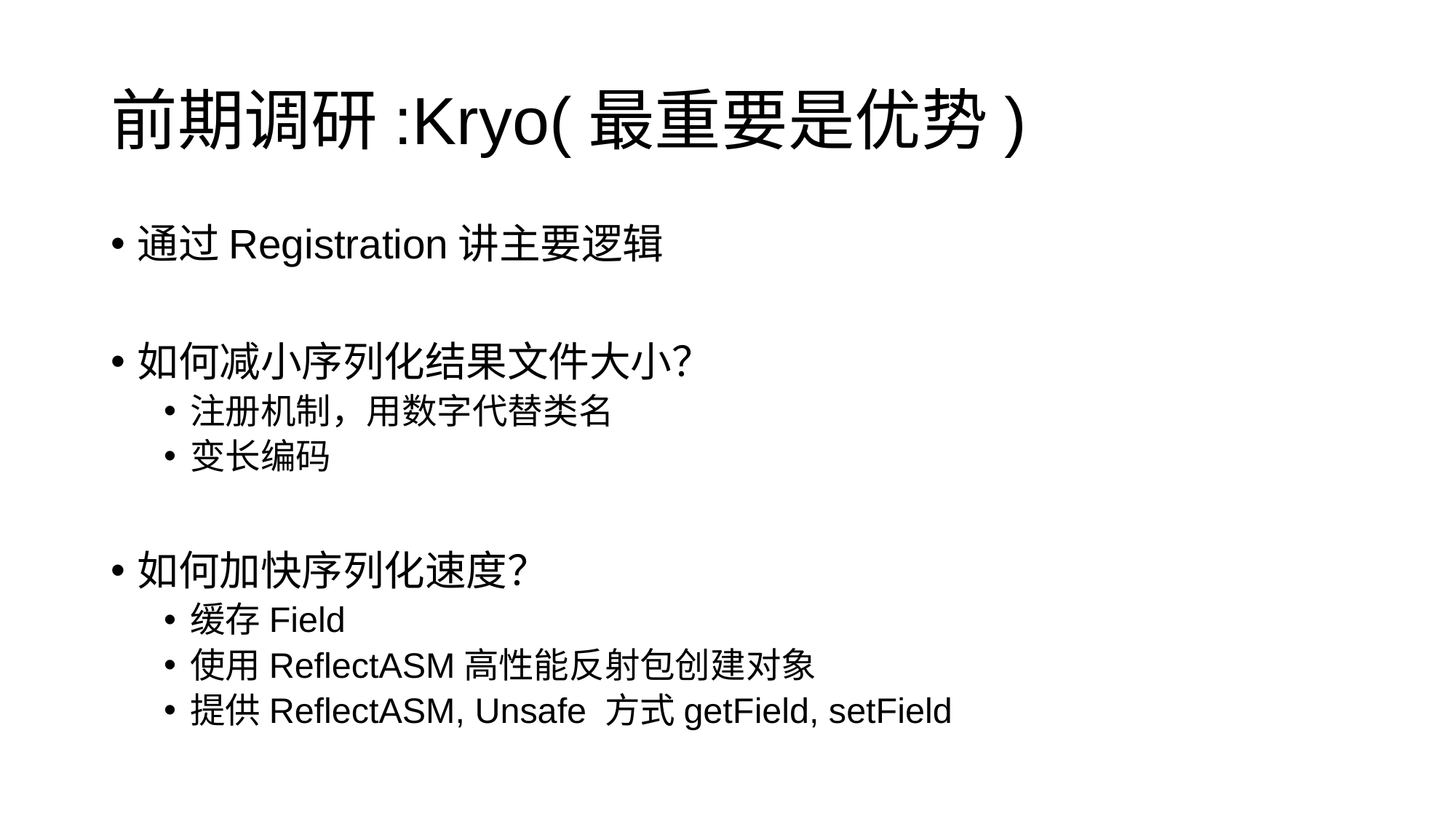

# 前期调研:Kryo(最重要是优势)
通过Registration讲主要逻辑

如何减小序列化结果文件大小？
注册机制，用数字代替类名
变长编码

如何加快序列化速度？
缓存Field
使用ReflectASM高性能反射包创建对象
提供ReflectASM, Unsafe 方式getField, setField